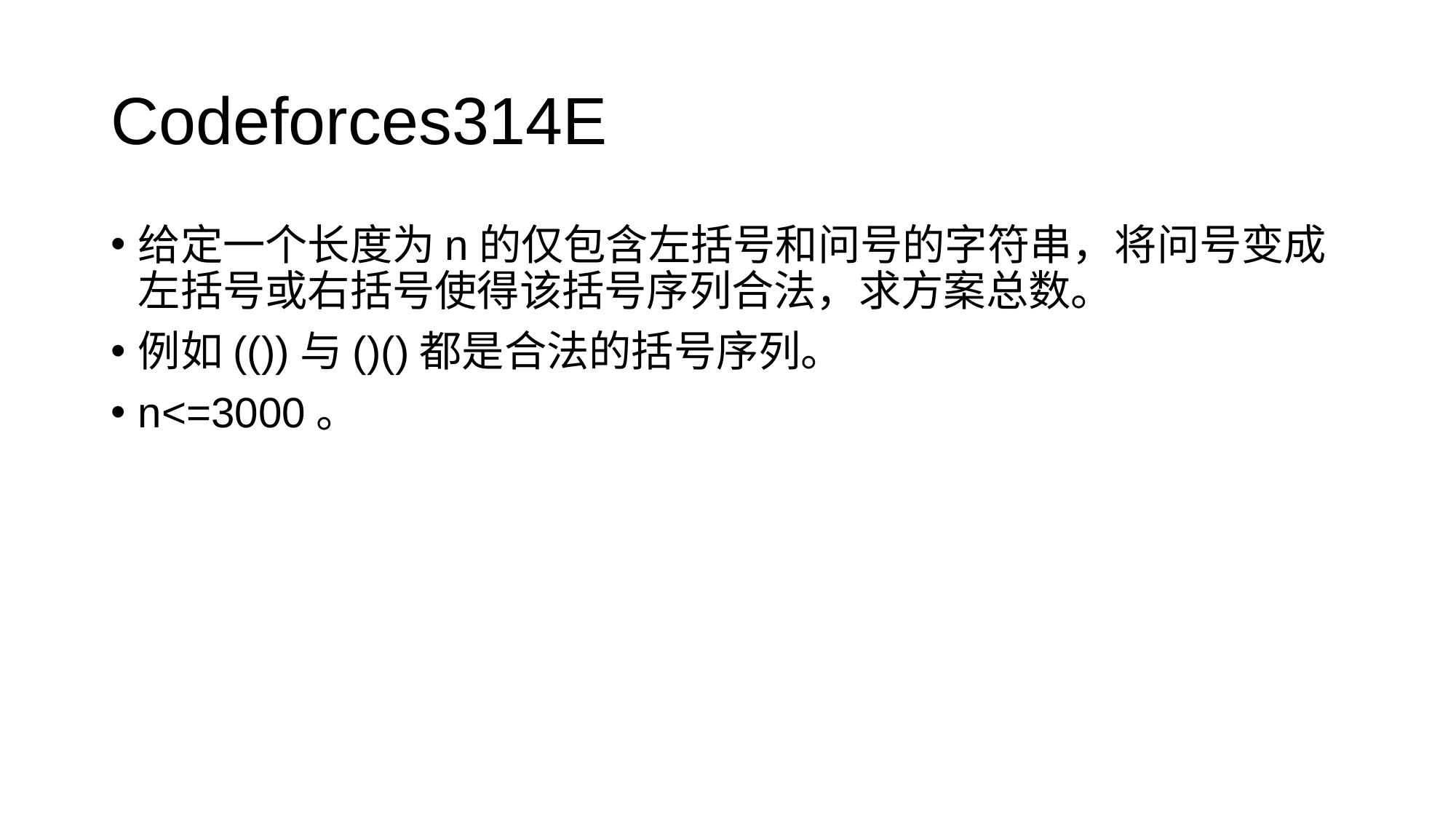

# Codeforces314E
给定一个长度为n的仅包含左括号和问号的字符串，将问号变成左括号或右括号使得该括号序列合法，求方案总数。
例如(())与()()都是合法的括号序列。
n<=3000。